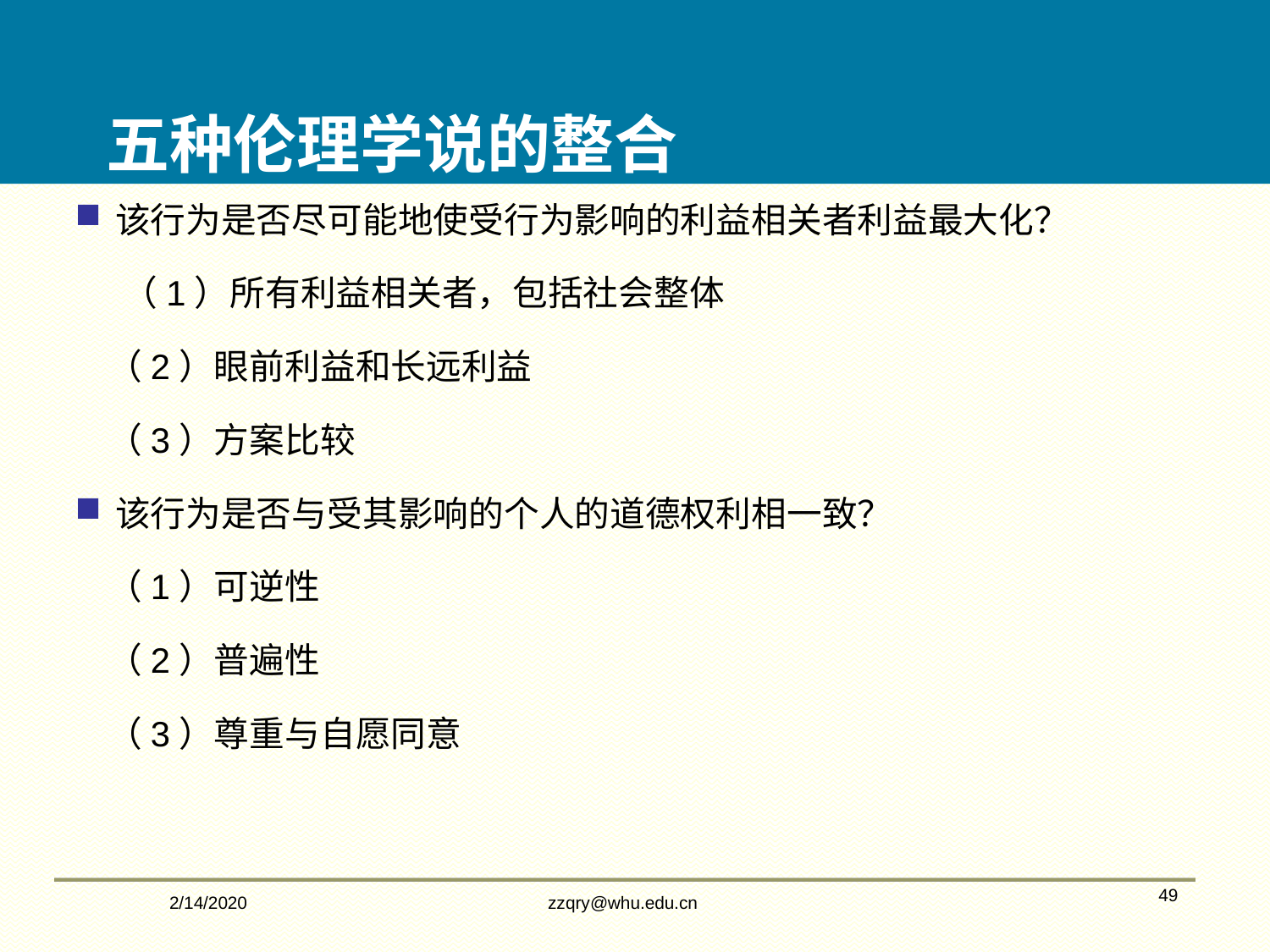

五种伦理学说的整合
该行为是否尽可能地使受行为影响的利益相关者利益最大化？
     （1）所有利益相关者，包括社会整体
   （2）眼前利益和长远利益
   （3）方案比较
该行为是否与受其影响的个人的道德权利相一致？
   （1）可逆性
   （2）普遍性
   （3）尊重与自愿同意
2/14/2020
zzqry@whu.edu.cn
49